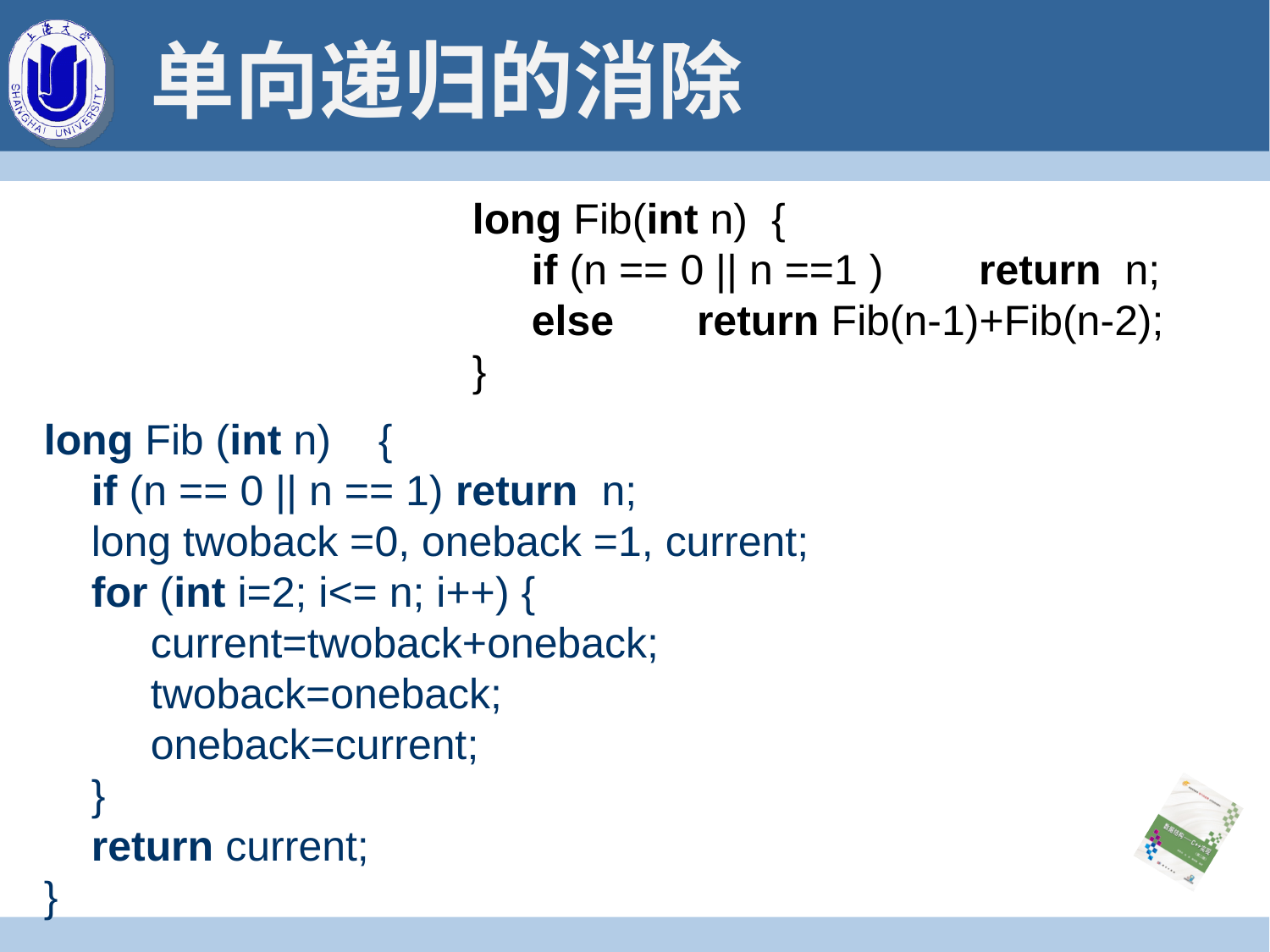

# 单向递归的消除
long Fib(int n)  {
     if (n == 0 || n ==1 )        return  n;
     else       return Fib(n-1)+Fib(n-2);
}

long Fib (int n)    {
    if (n == 0 || n == 1) return  n;
    long twoback =0, oneback =1, current;
    for (int i=2; i<= n; i++) {
         current=twoback+oneback;
         twoback=oneback;
         oneback=current;
    }
    return current;
}